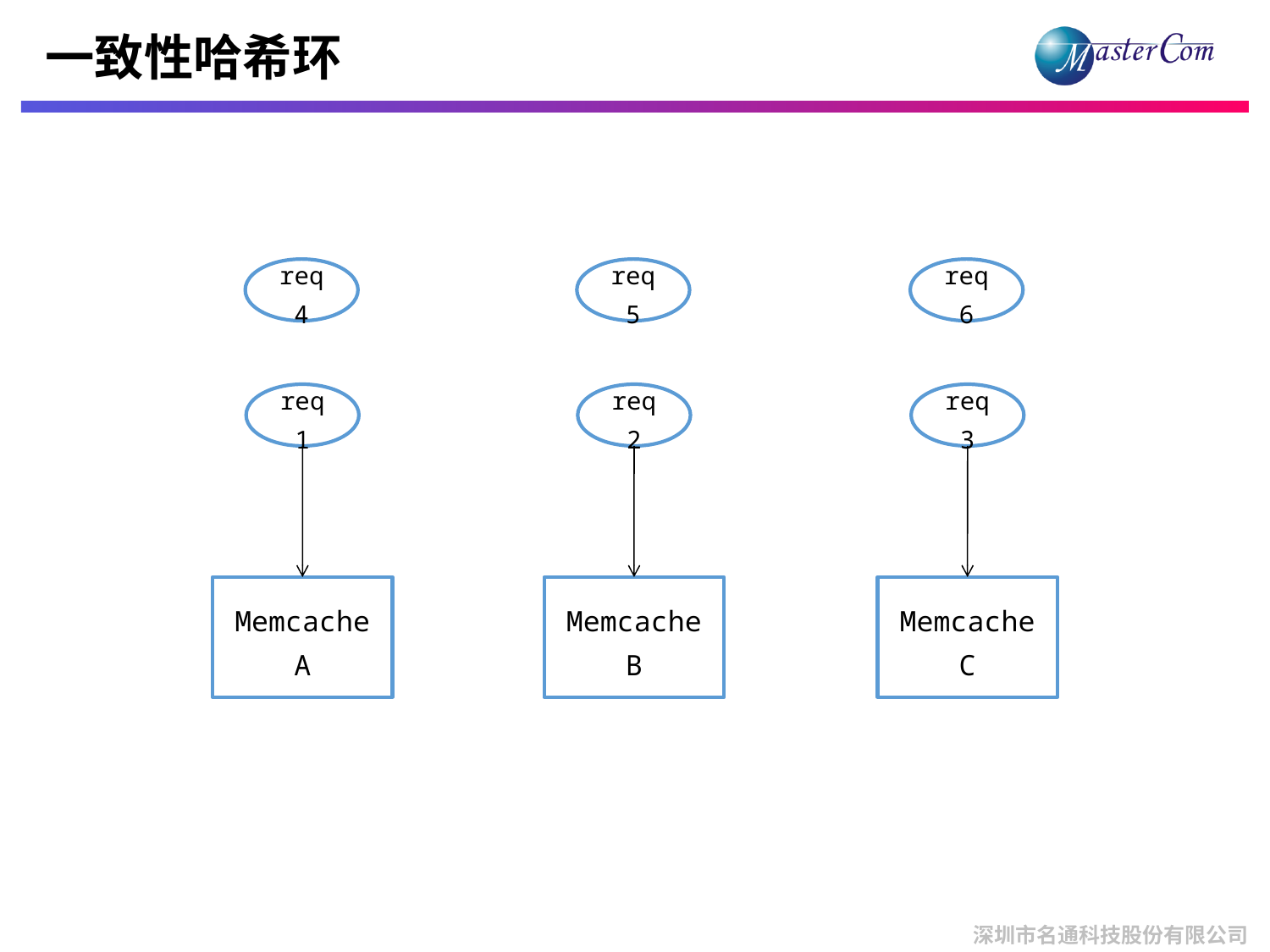

# 一致性哈希环
req4
req5
req6
req1
req2
req3
Memcache A
Memcache B
Memcache C